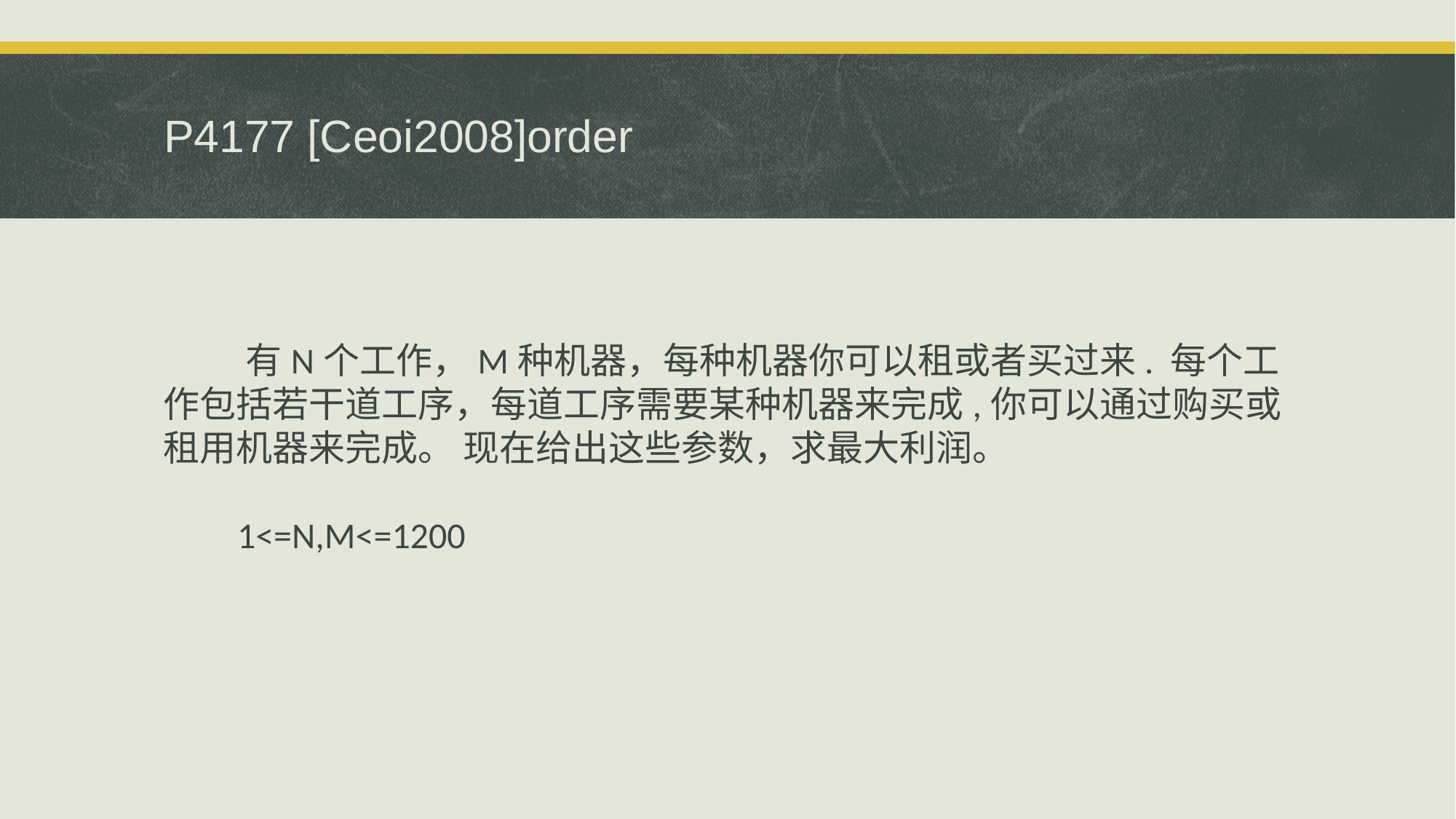

# P4177 [Ceoi2008]order
         有N个工作，M种机器，每种机器你可以租或者买过来. 每个工作包括若干道工序，每道工序需要某种机器来完成,你可以通过购买或租用机器来完成。 现在给出这些参数，求最大利润。

         1<=N,M<=1200